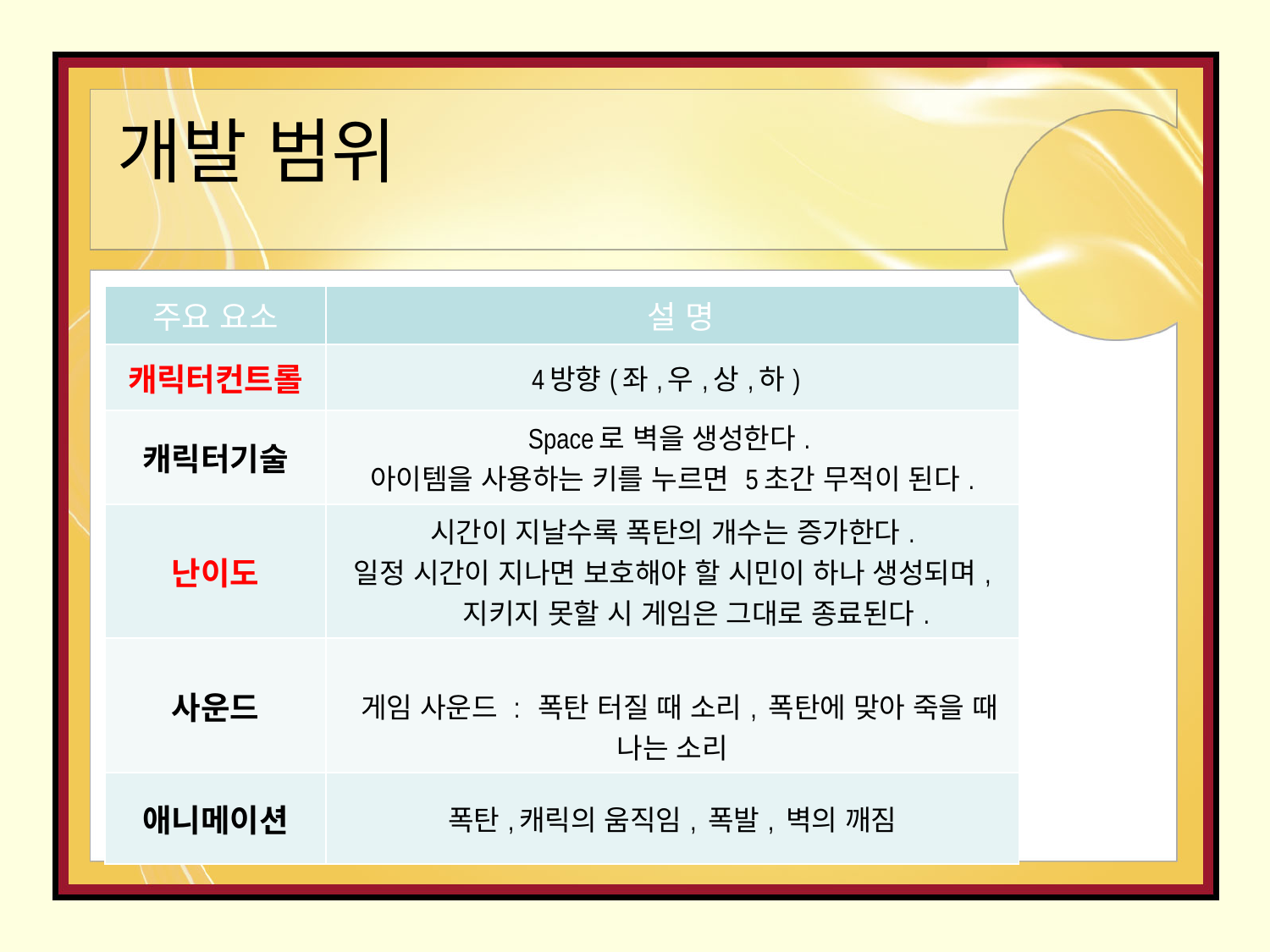

# 개발 범위
| 주요 요소 | 설 명 |
| --- | --- |
| 캐릭터컨트롤 | 4방향(좌,우,상,하) |
| 캐릭터기술 | Space로 벽을 생성한다. 아이템을 사용하는 키를 누르면 5초간 무적이 된다. |
| 난이도 | 시간이 지날수록 폭탄의 개수는 증가한다. 일정 시간이 지나면 보호해야 할 시민이 하나 생성되며, 지키지 못할 시 게임은 그대로 종료된다. |
| 사운드 | 게임 사운드 : 폭탄 터질 때 소리, 폭탄에 맞아 죽을 때 나는 소리 |
| 애니메이션 | 폭탄,캐릭의 움직임, 폭발, 벽의 깨짐 |